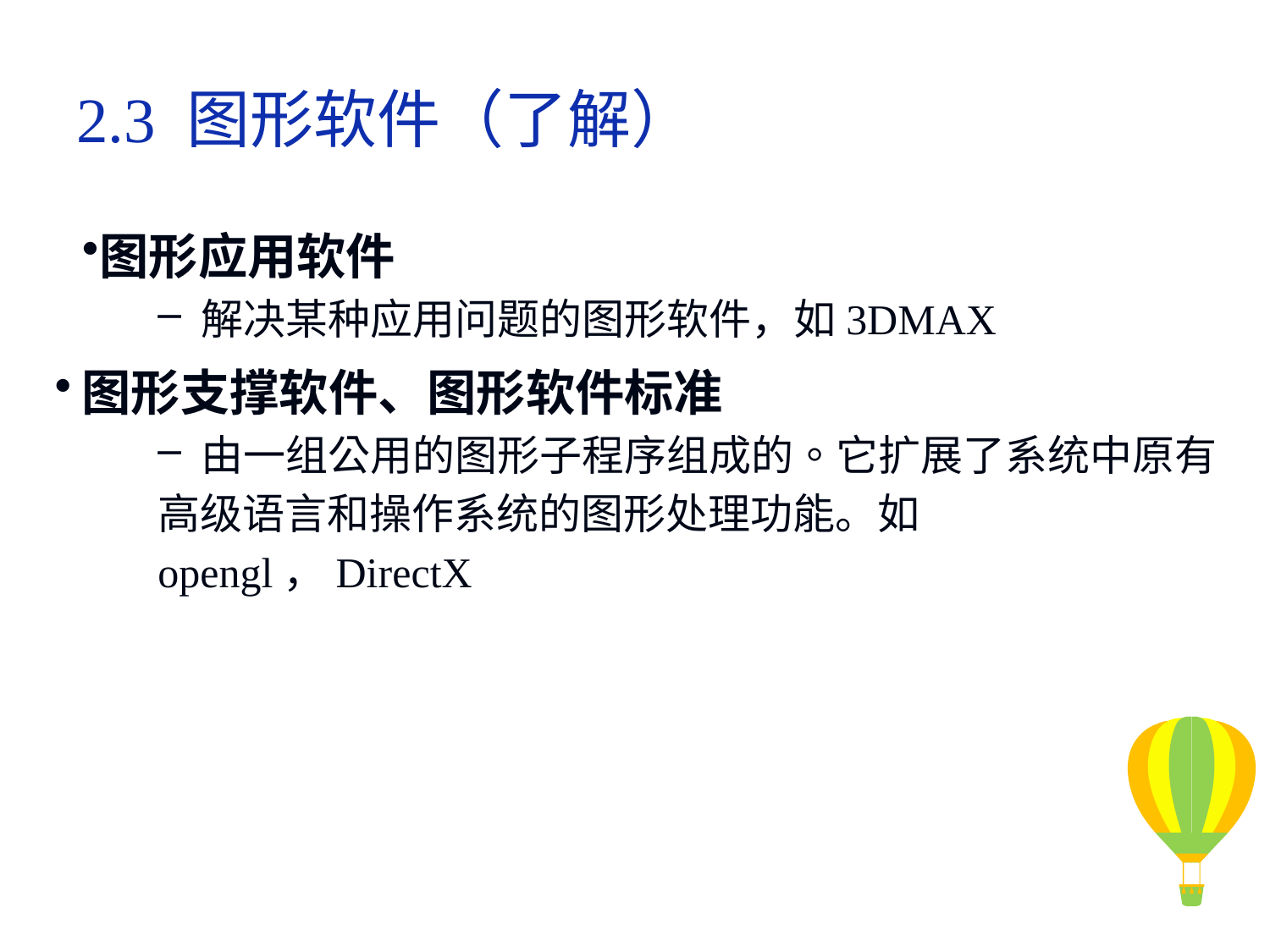

# 2.3 图形软件（了解）
图形应用软件
 解决某种应用问题的图形软件，如3DMAX
图形支撑软件、图形软件标准
 由一组公用的图形子程序组成的。它扩展了系统中原有高级语言和操作系统的图形处理功能。如opengl，DirectX